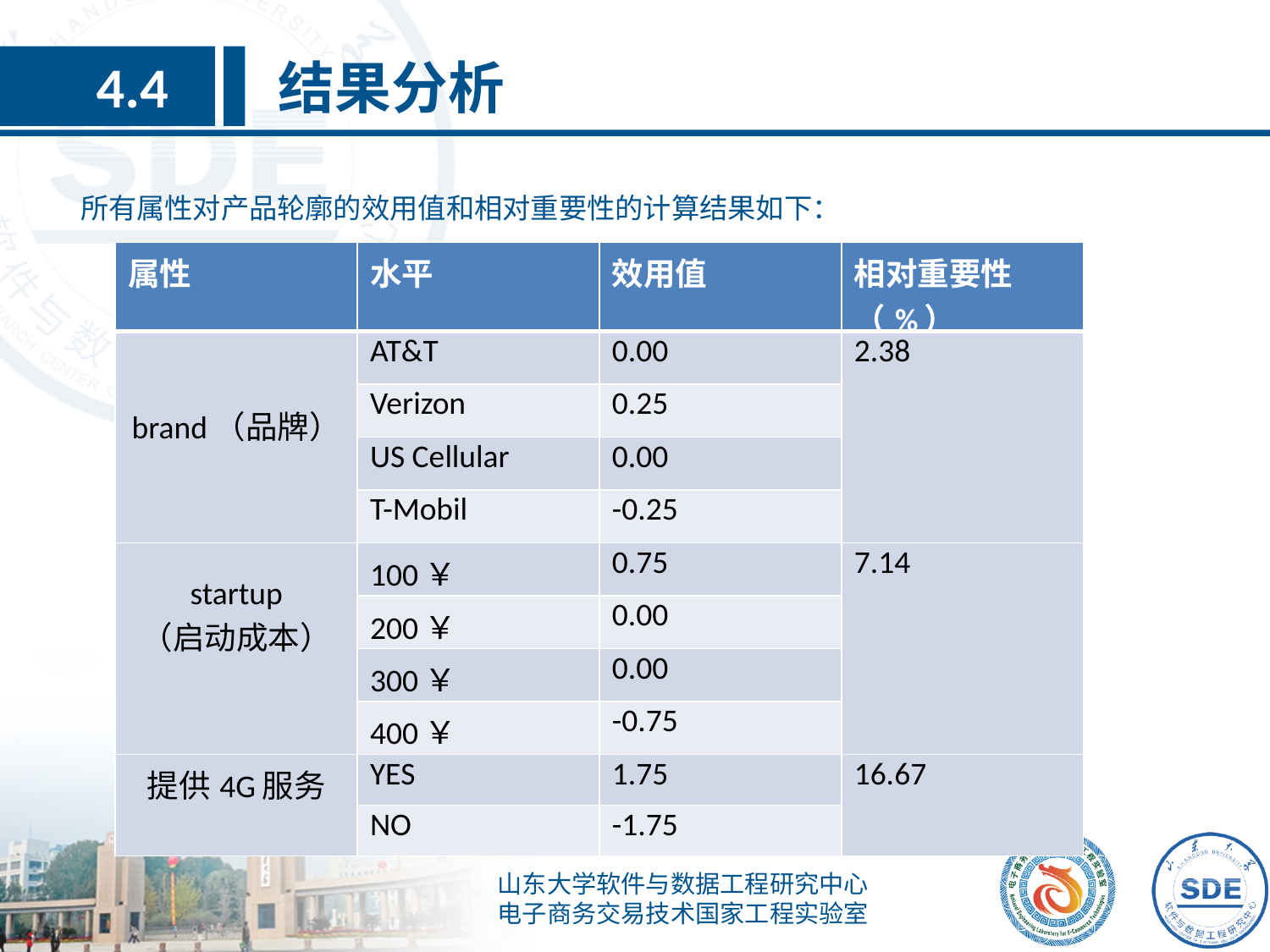

结果分析
4.4
所有属性对产品轮廓的效用值和相对重要性的计算结果如下：

| 属性 | 水平 | 效用值 | 相对重要性（%） |
| --- | --- | --- | --- |
| brand（品牌） | AT&T | 0.00 | 2.38 |
|  | Verizon | 0.25 |  |
|  | US Cellular | 0.00 |  |
|  | T-Mobil | -0.25 |  |
| startup （启动成本） | 100￥ | 0.75 | 7.14 |
|  | 200￥ | 0.00 |  |
|  | 300￥ | 0.00 |  |
|  | 400￥ | -0.75 |  |
| 提供4G服务 | YES | 1.75 | 16.67 |
|  | NO | -1.75 |  |